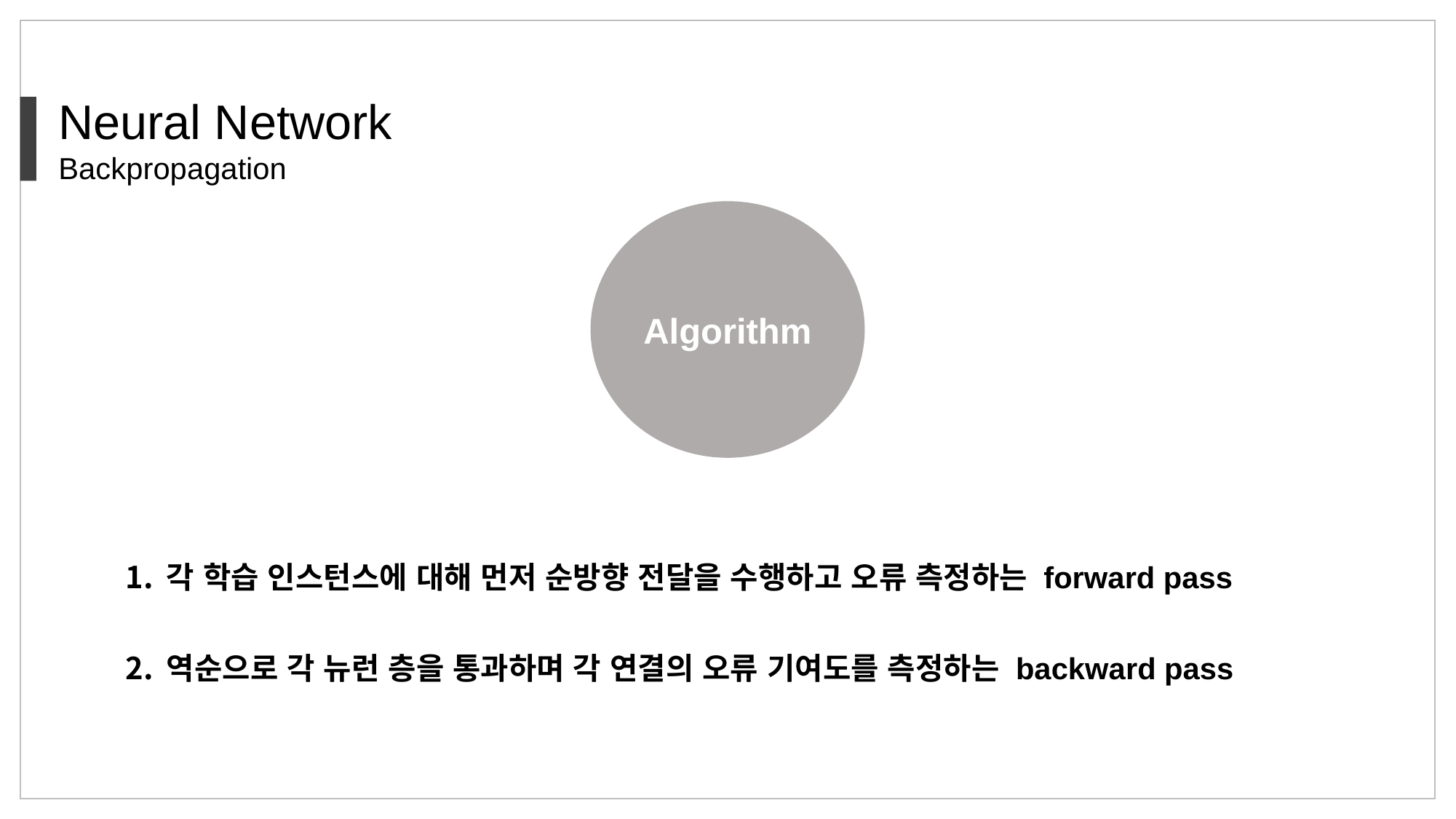

Neural Network
Backpropagation

Algorithm
각 학습 인스턴스에 대해 먼저 순방향 전달을 수행하고 오류 측정하는 forward pass
역순으로 각 뉴런 층을 통과하며 각 연결의 오류 기여도를 측정하는 backward pass